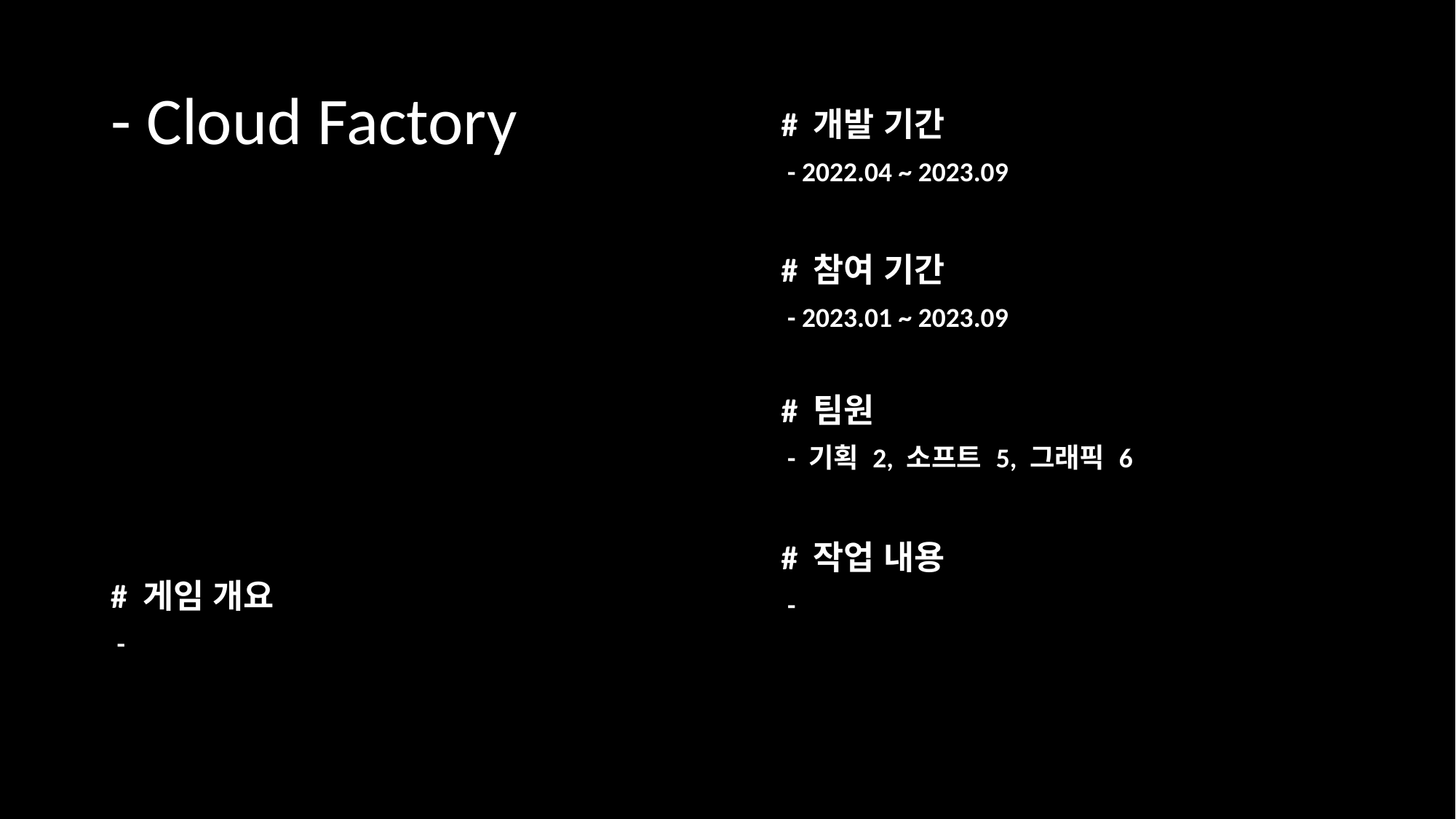

# - Cloud Factory
# 개발 기간
 - 2022.04 ~ 2023.09
# 참여 기간
 - 2023.01 ~ 2023.09
# 팀원
 - 기획 2, 소프트 5, 그래픽 6
# 작업 내용
# 게임 개요
 -
 -